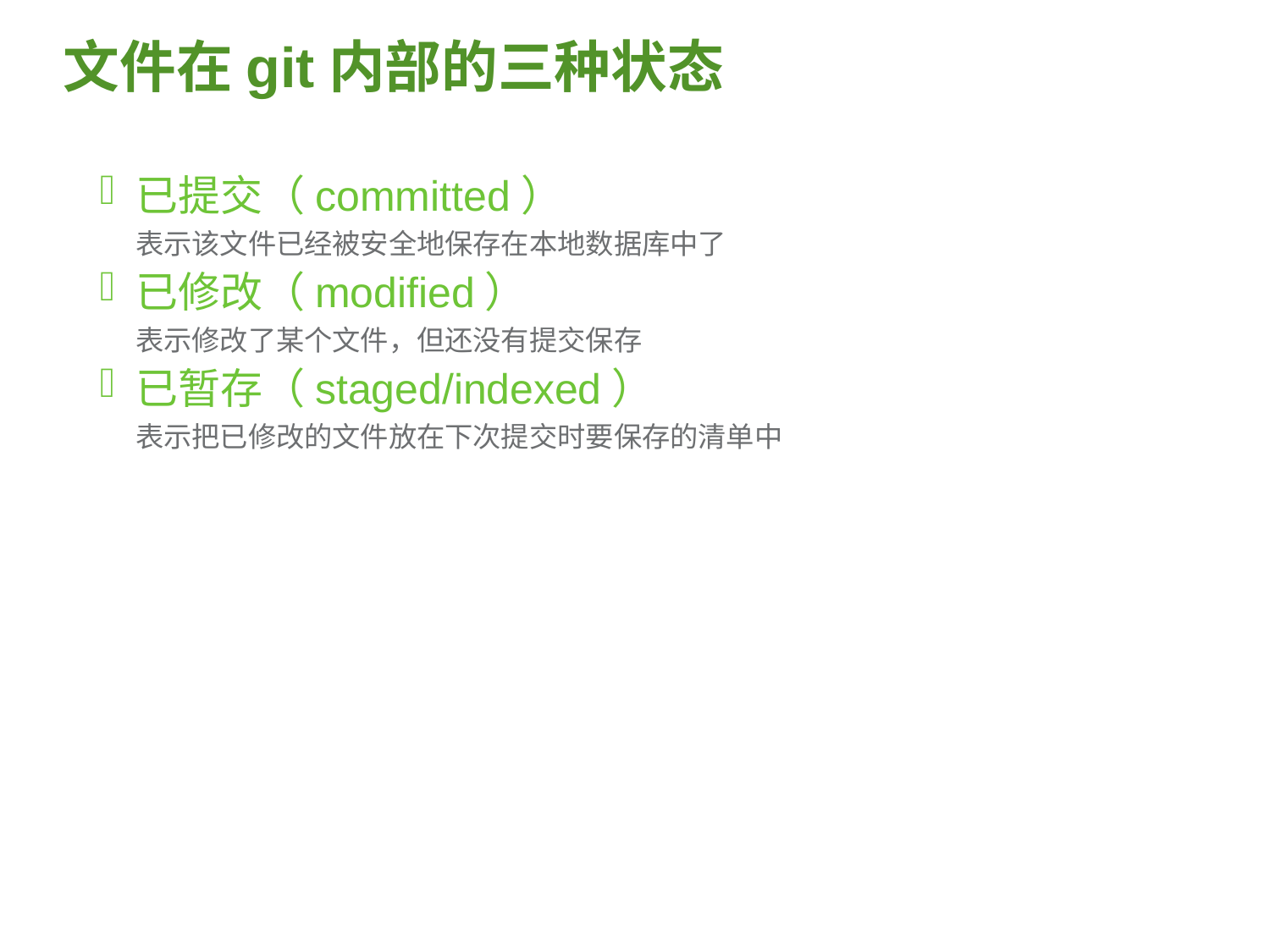

文件在git内部的三种状态
已提交（committed）
表示该文件已经被安全地保存在本地数据库中了
已修改（modified）
表示修改了某个文件，但还没有提交保存
已暂存（staged/indexed）
表示把已修改的文件放在下次提交时要保存的清单中